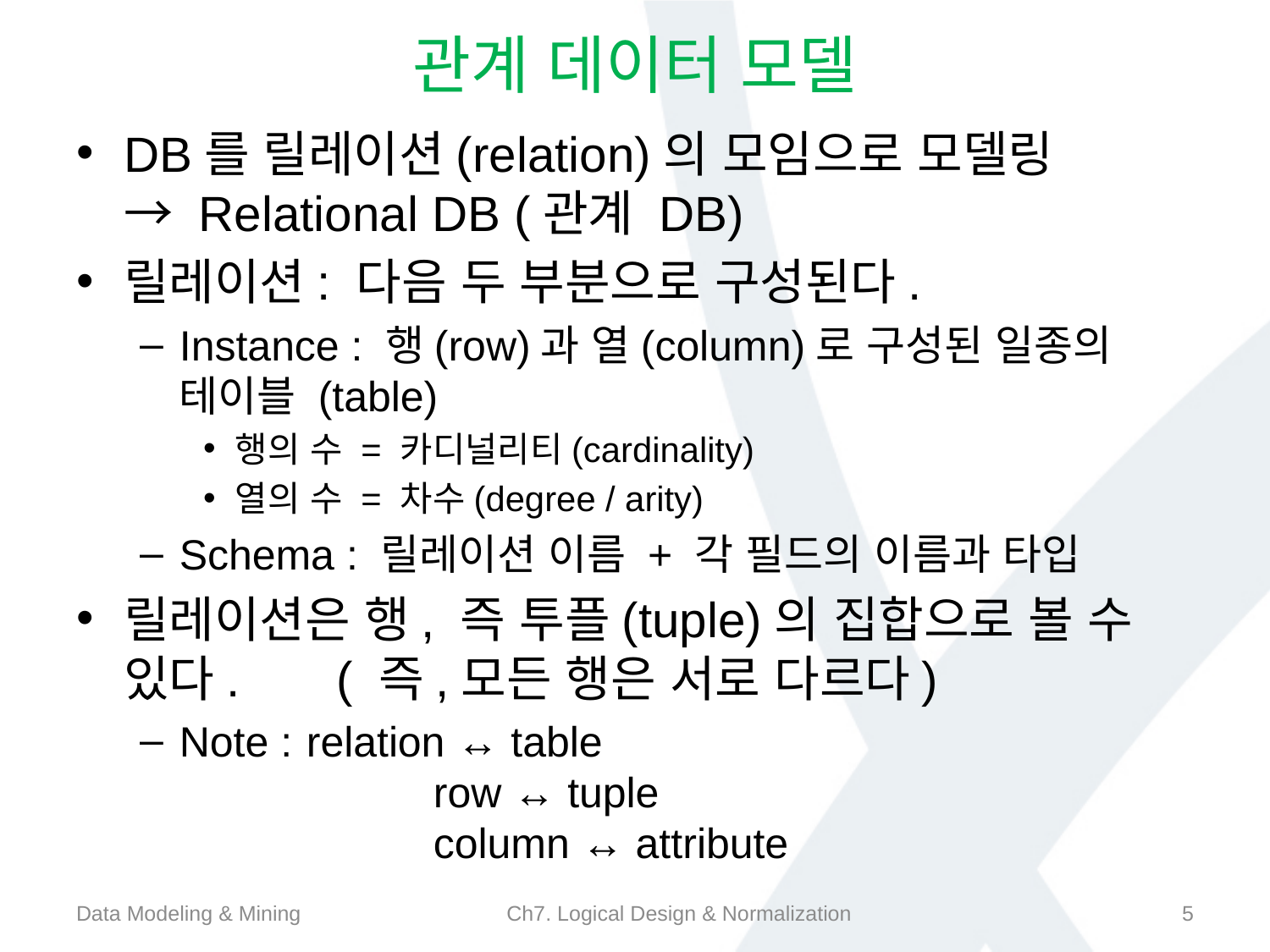

# 관계 데이터 모델
DB를 릴레이션(relation)의 모임으로 모델링
→ Relational DB (관계 DB)
릴레이션: 다음 두 부분으로 구성된다.
Instance : 행(row)과 열(column)로 구성된 일종의 테이블 (table)
행의 수 = 카디널리티(cardinality)
열의 수 = 차수(degree / arity)
Schema : 릴레이션 이름 + 각 필드의 이름과 타입
릴레이션은 행, 즉 투플(tuple)의 집합으로 볼 수 있다.       ( 즉,모든 행은 서로 다르다)
Note : 	relation ↔ table
		row ↔ tuple
		column ↔ attribute
Data Modeling & Mining
Ch7. Logical Design & Normalization
5